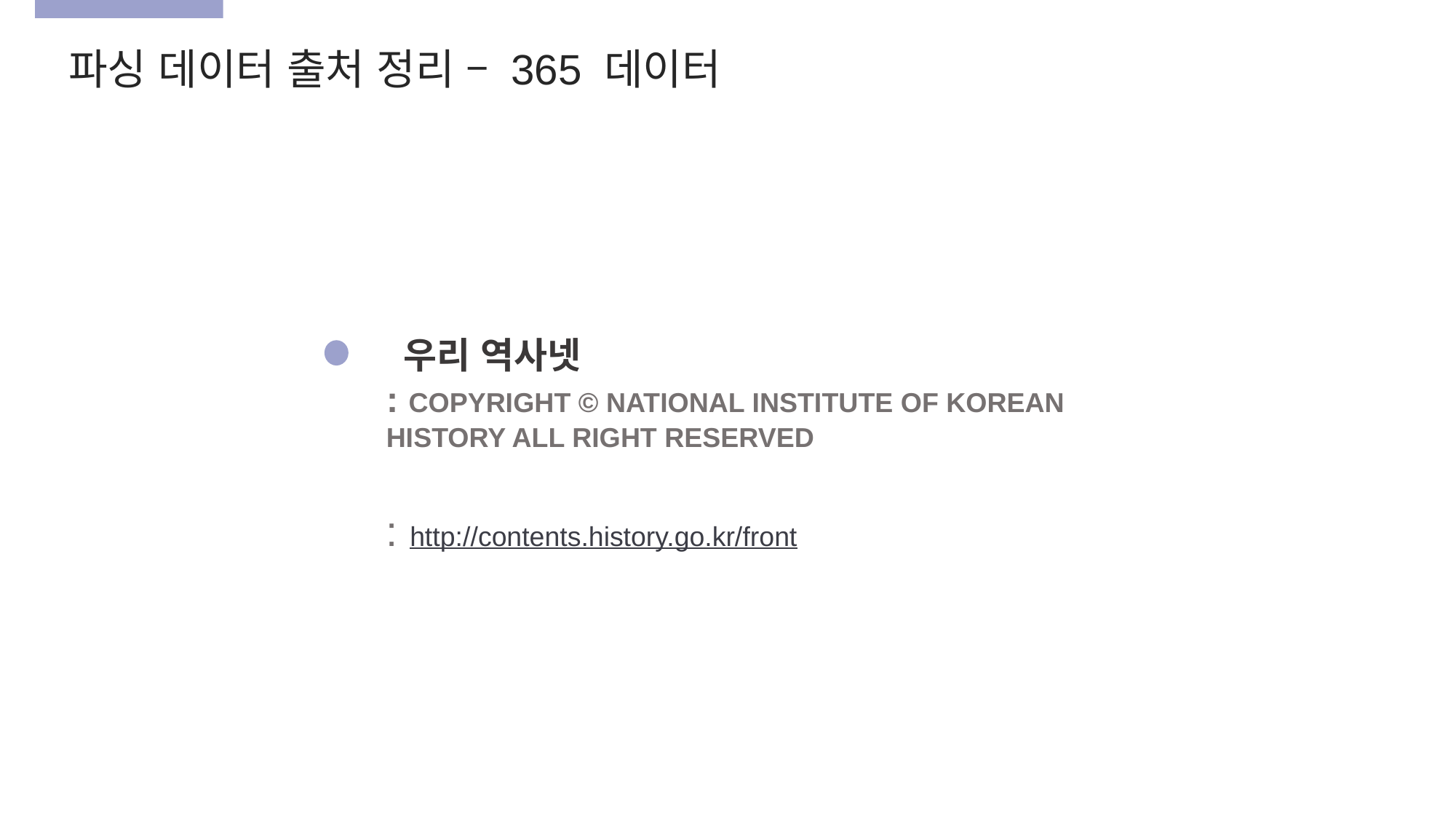

파싱 데이터 출처 정리 – 365 데이터
 우리 역사넷
: COPYRIGHT © NATIONAL INSTITUTE OF KOREAN HISTORY ALL RIGHT RESERVED

: http://contents.history.go.kr/front